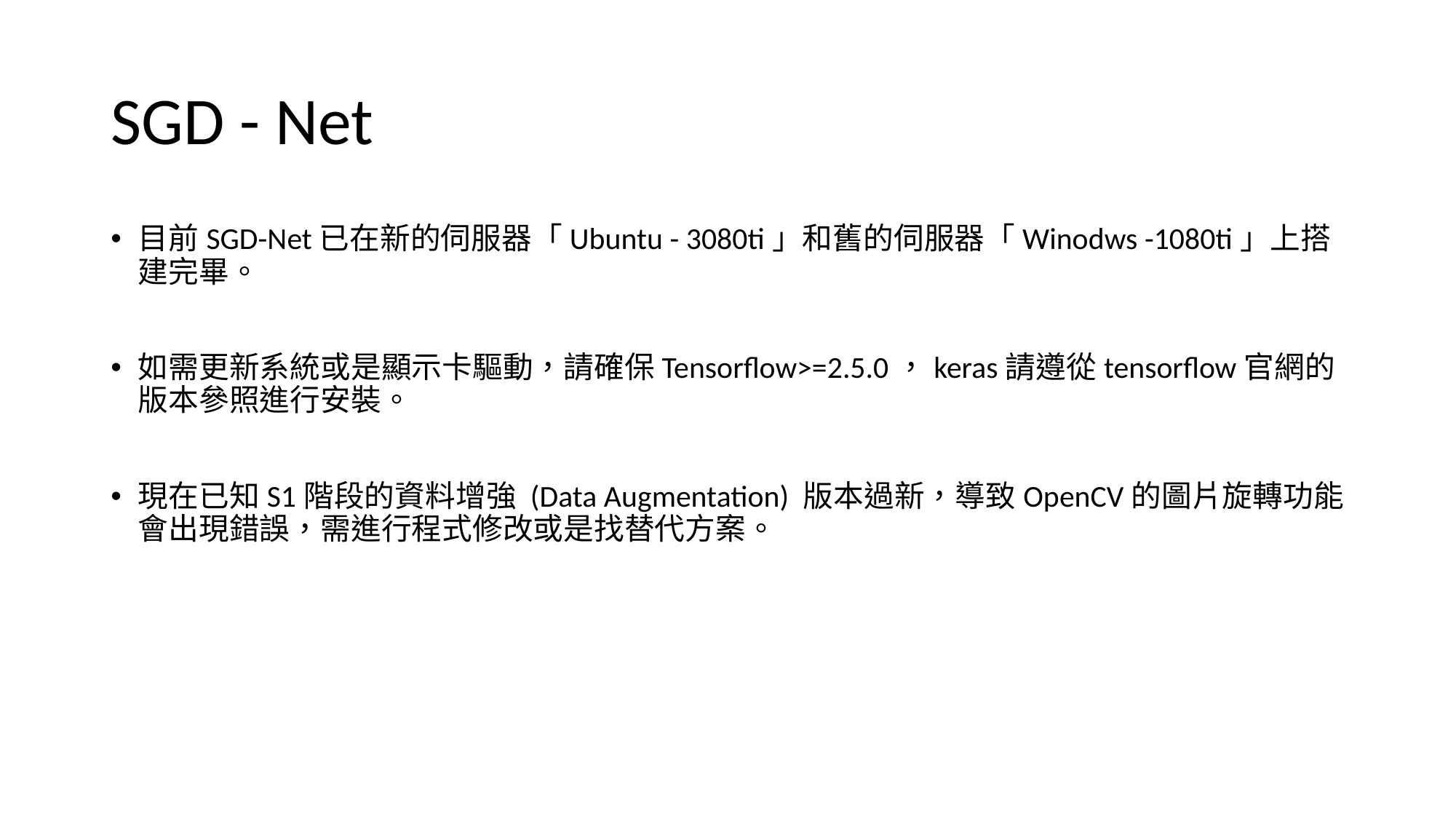

# SGD - Net
目前SGD-Net已在新的伺服器「Ubuntu - 3080ti」和舊的伺服器「Winodws -1080ti」上搭建完畢。

如需更新系統或是顯示卡驅動，請確保Tensorflow>=2.5.0，keras請遵從tensorflow官網的版本參照進行安裝。

現在已知S1階段的資料增強 (Data Augmentation) 版本過新，導致OpenCV的圖片旋轉功能會出現錯誤，需進行程式修改或是找替代方案。